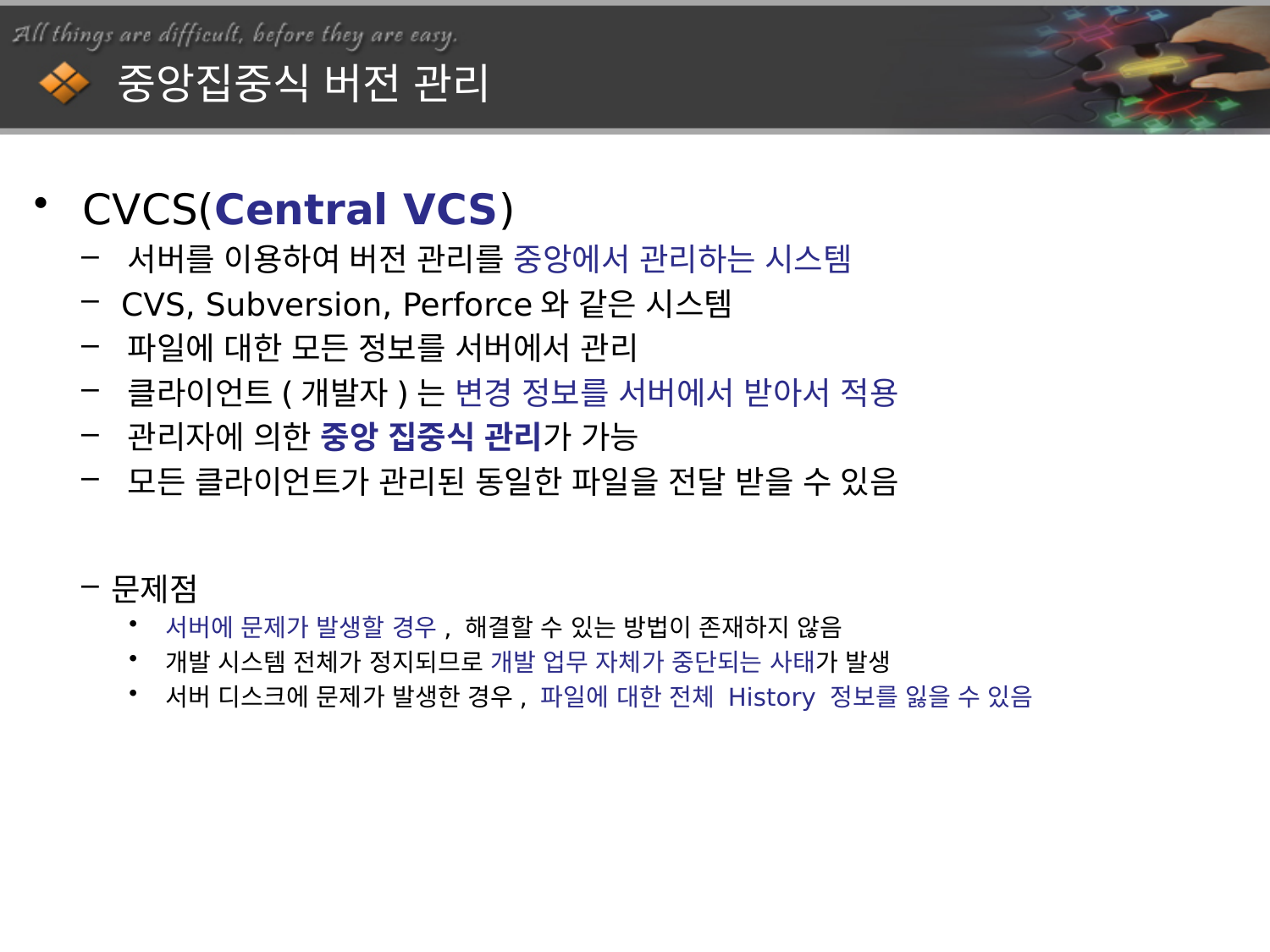

# 중앙집중식 버전 관리
 CVCS(Central VCS)
 서버를 이용하여 버전 관리를 중앙에서 관리하는 시스템
 CVS, Subversion, Perforce와 같은 시스템
 파일에 대한 모든 정보를 서버에서 관리
 클라이언트(개발자)는 변경 정보를 서버에서 받아서 적용
 관리자에 의한 중앙 집중식 관리가 가능
 모든 클라이언트가 관리된 동일한 파일을 전달 받을 수 있음

문제점
 서버에 문제가 발생할 경우, 해결할 수 있는 방법이 존재하지 않음
 개발 시스템 전체가 정지되므로 개발 업무 자체가 중단되는 사태가 발생
 서버 디스크에 문제가 발생한 경우, 파일에 대한 전체 History 정보를 잃을 수 있음